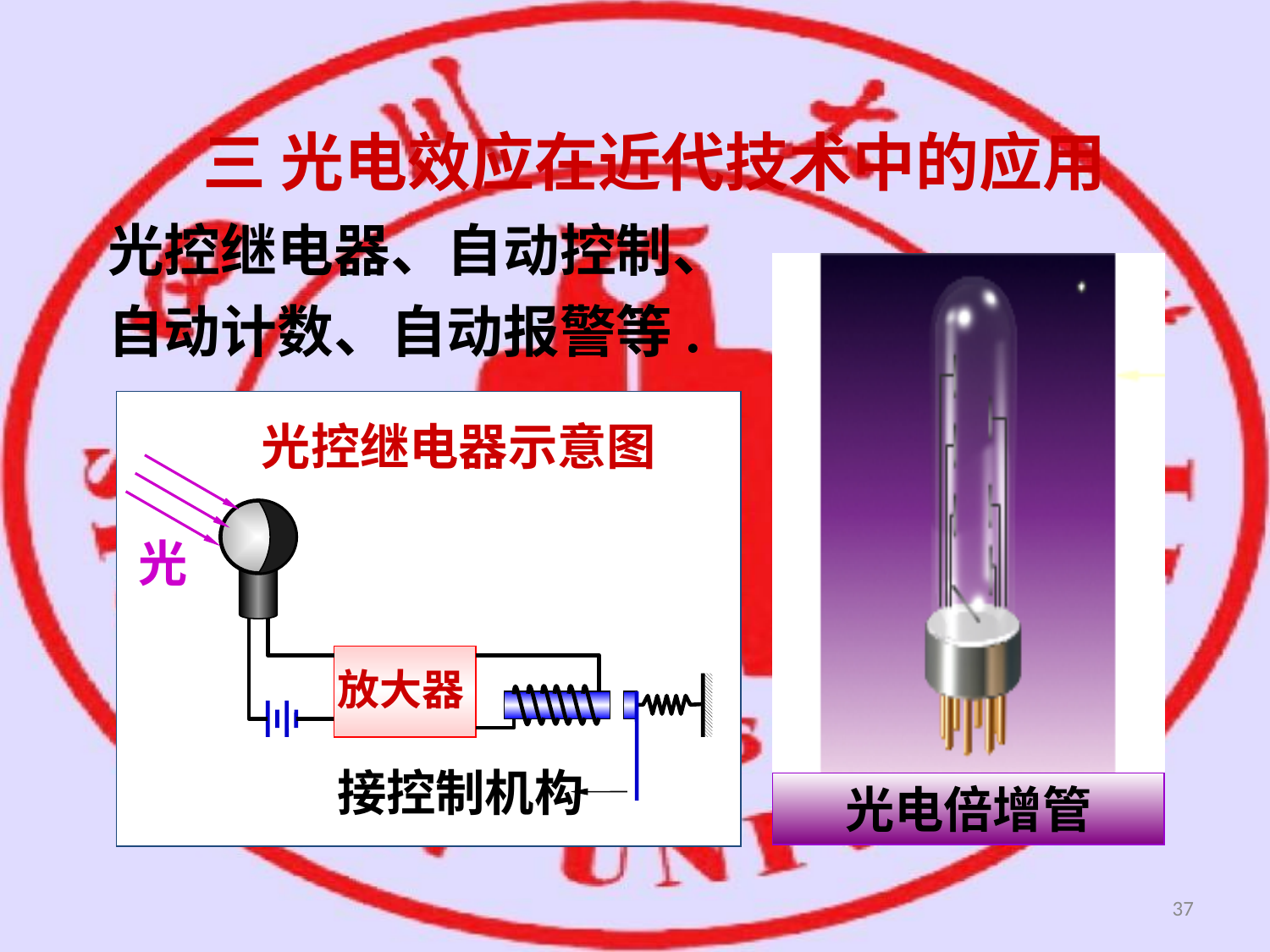

三 光电效应在近代技术中的应用
光控继电器、自动控制、
自动计数、自动报警等.

光控继电器示意图

光

放大器

接控制机构

光电倍增管
37